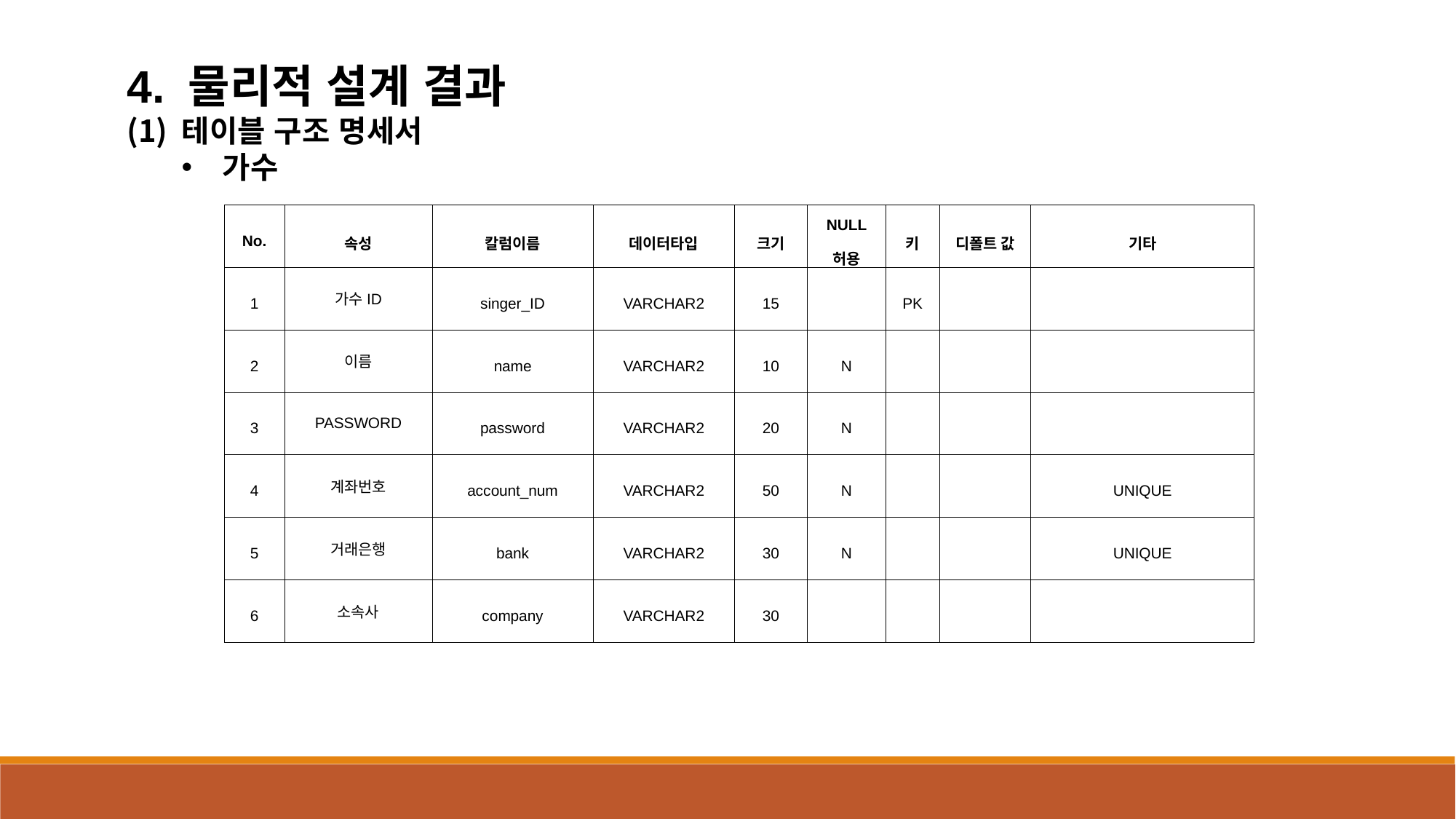

4. 물리적 설계 결과
테이블 구조 명세서
가수
| No. | 속성 | 칼럼이름 | 데이터타입 | 크기 | NULL 허용 | 키 | 디폴트 값 | 기타 |
| --- | --- | --- | --- | --- | --- | --- | --- | --- |
| 1 | 가수ID | singer\_ID | VARCHAR2 | 15 |  | PK |  |  |
| 2 | 이름 | name | VARCHAR2 | 10 | N |  |  |  |
| 3 | PASSWORD | password | VARCHAR2 | 20 | N |  |  |  |
| 4 | 계좌번호 | account\_num | VARCHAR2 | 50 | N |  |  | UNIQUE |
| 5 | 거래은행 | bank | VARCHAR2 | 30 | N |  |  | UNIQUE |
| 6 | 소속사 | company | VARCHAR2 | 30 |  |  |  |  |